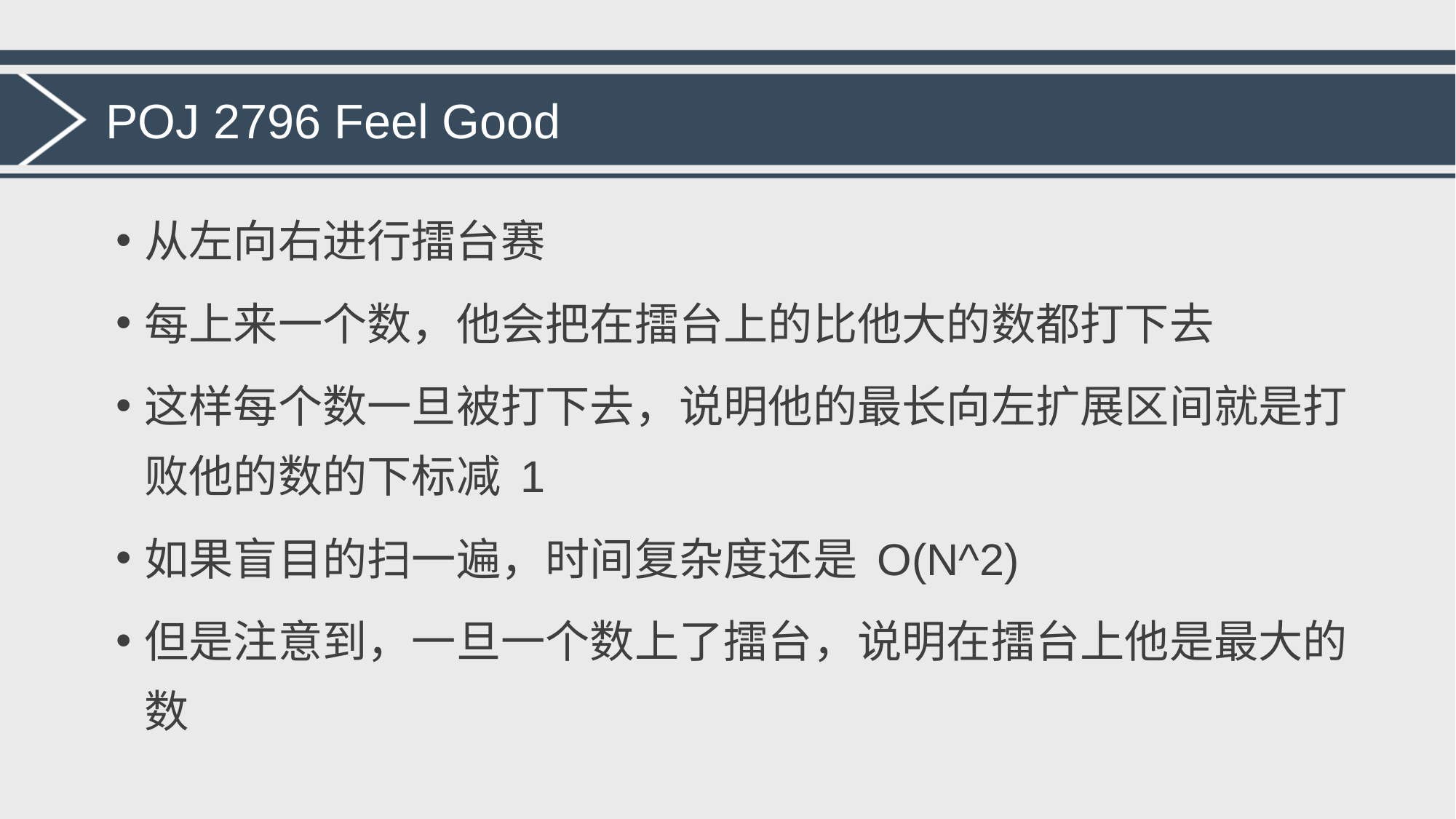

# POJ 2796 Feel Good
从左向右进行擂台赛
每上来一个数，他会把在擂台上的比他大的数都打下去
这样每个数一旦被打下去，说明他的最长向左扩展区间就是打败他的数的下标减 1
如果盲目的扫一遍，时间复杂度还是 O(N^2)
但是注意到，一旦一个数上了擂台，说明在擂台上他是最大的数